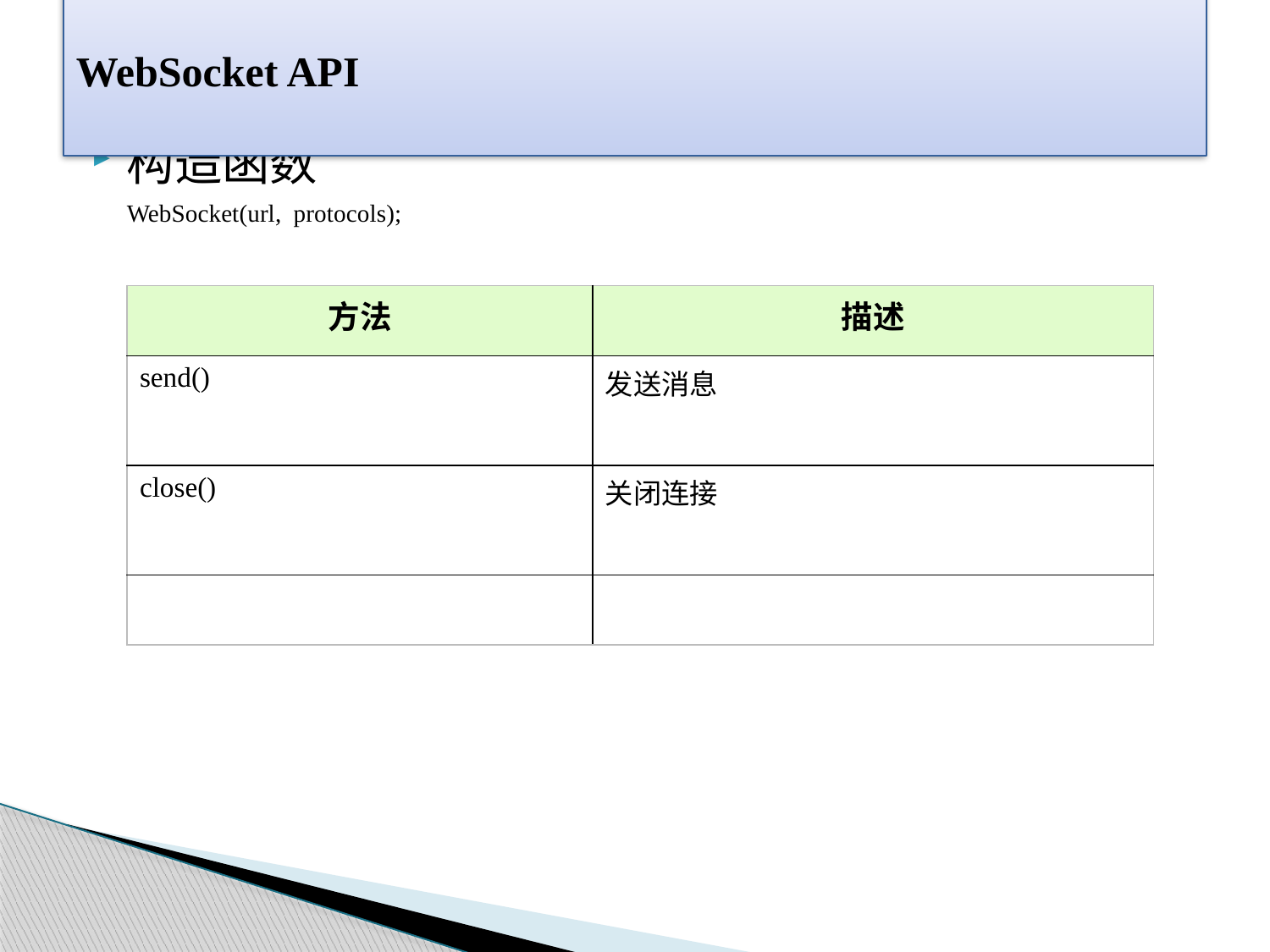

# WebSocket API
构造函数
	WebSocket(url,  protocols);

| 方法 | 描述 |
| --- | --- |
| send() | 发送消息 |
| close() | 关闭连接 |
|  |  |